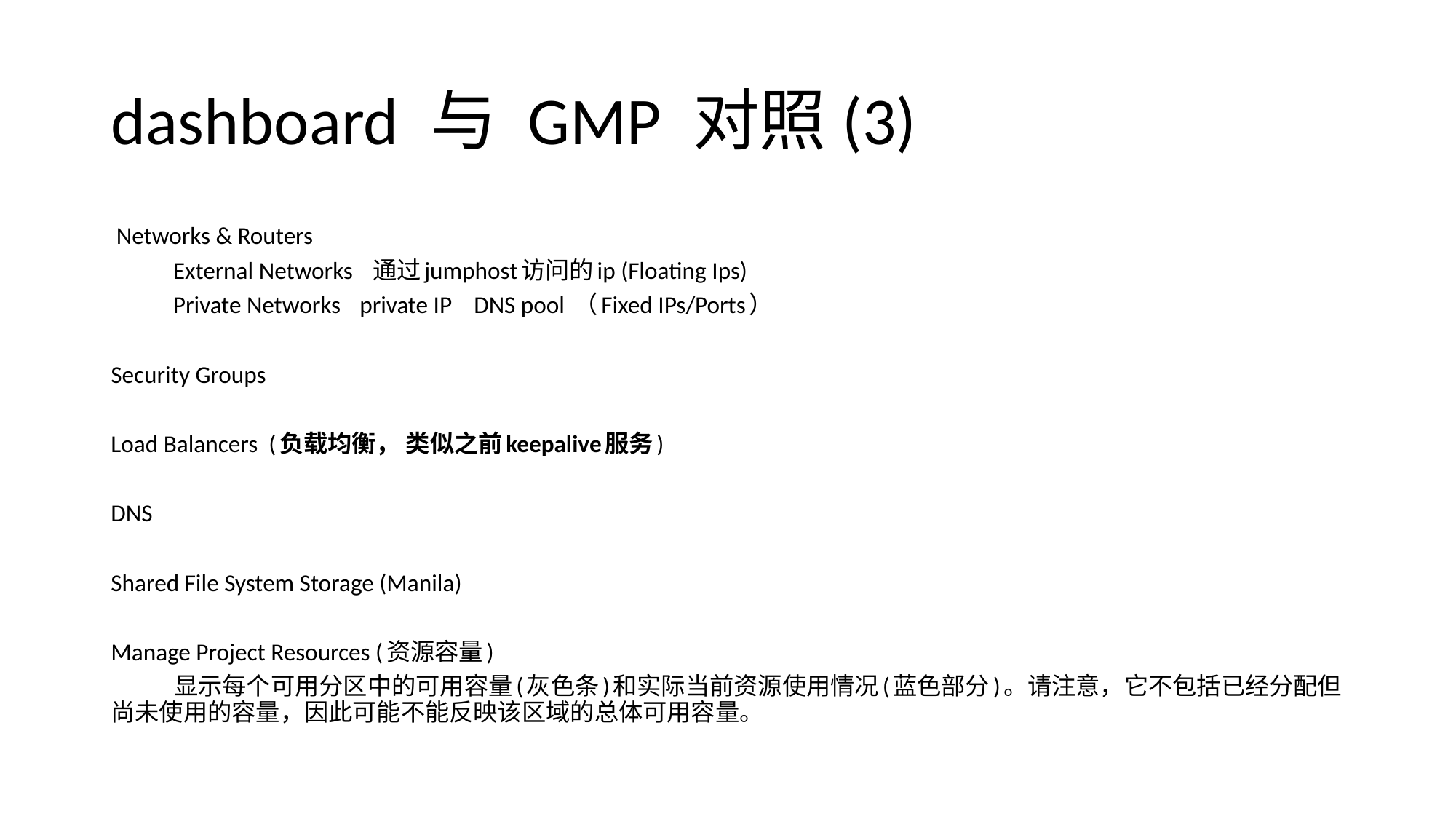

# dashboard 与 GMP 对照(3)
 Networks & Routers
	External Networks   通过jumphost访问的ip (Floating Ips)
	Private Networks 	private IP    DNS pool （Fixed IPs/Ports）

Security Groups

Load Balancers  (负载均衡， 类似之前keepalive服务)

DNS

Shared File System Storage (Manila)

Manage Project Resources (资源容量)
           显示每个可用分区中的可用容量(灰色条)和实际当前资源使用情况(蓝色部分)。请注意，它不包括已经分配但尚未使用的容量，因此可能不能反映该区域的总体可用容量。